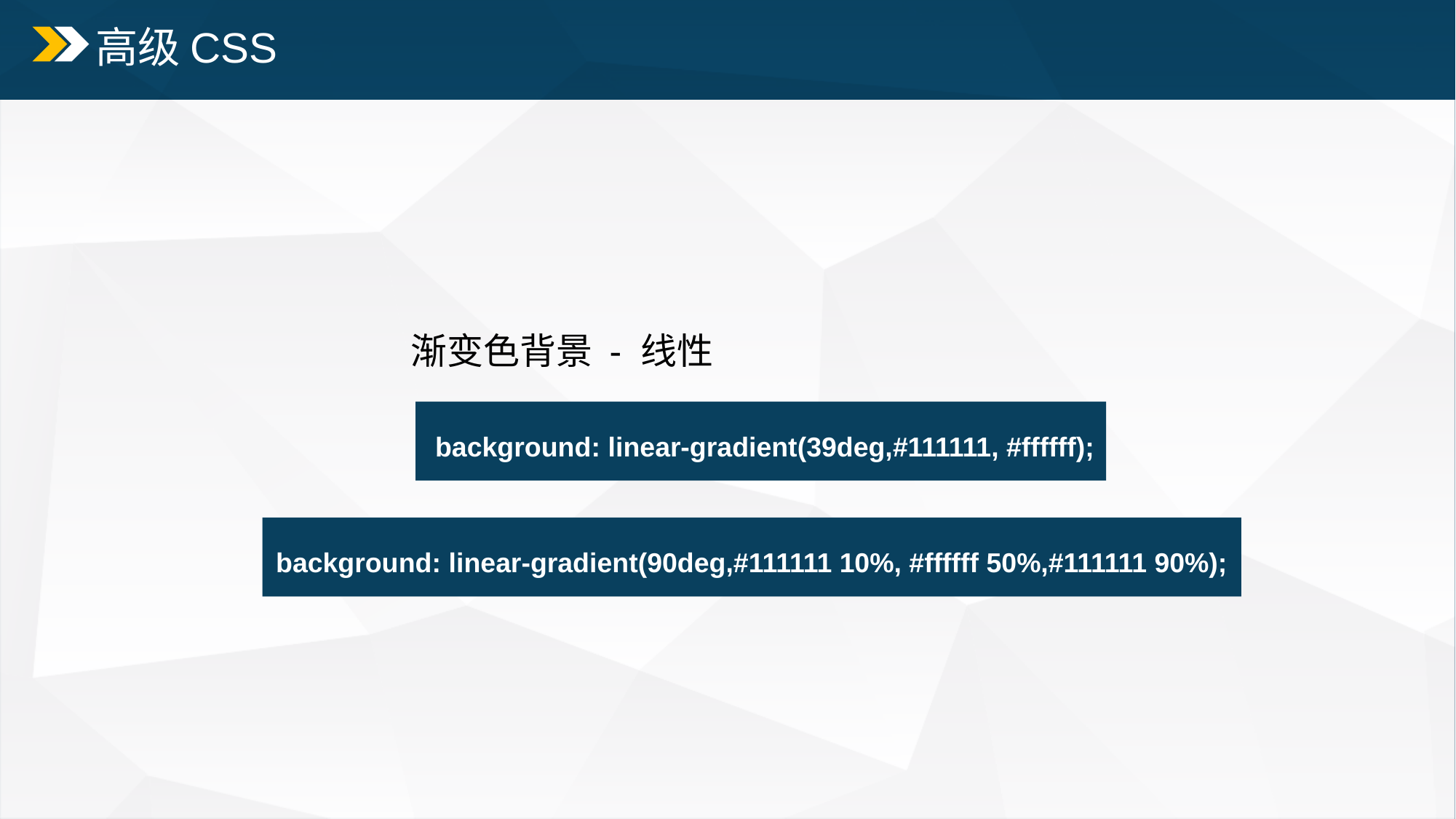

高级CSS

渐变色背景 - 线性

background: linear-gradient(39deg,#111111, #ffffff);

background: linear-gradient(90deg,#111111 10%, #ffffff 50%,#111111 90%);